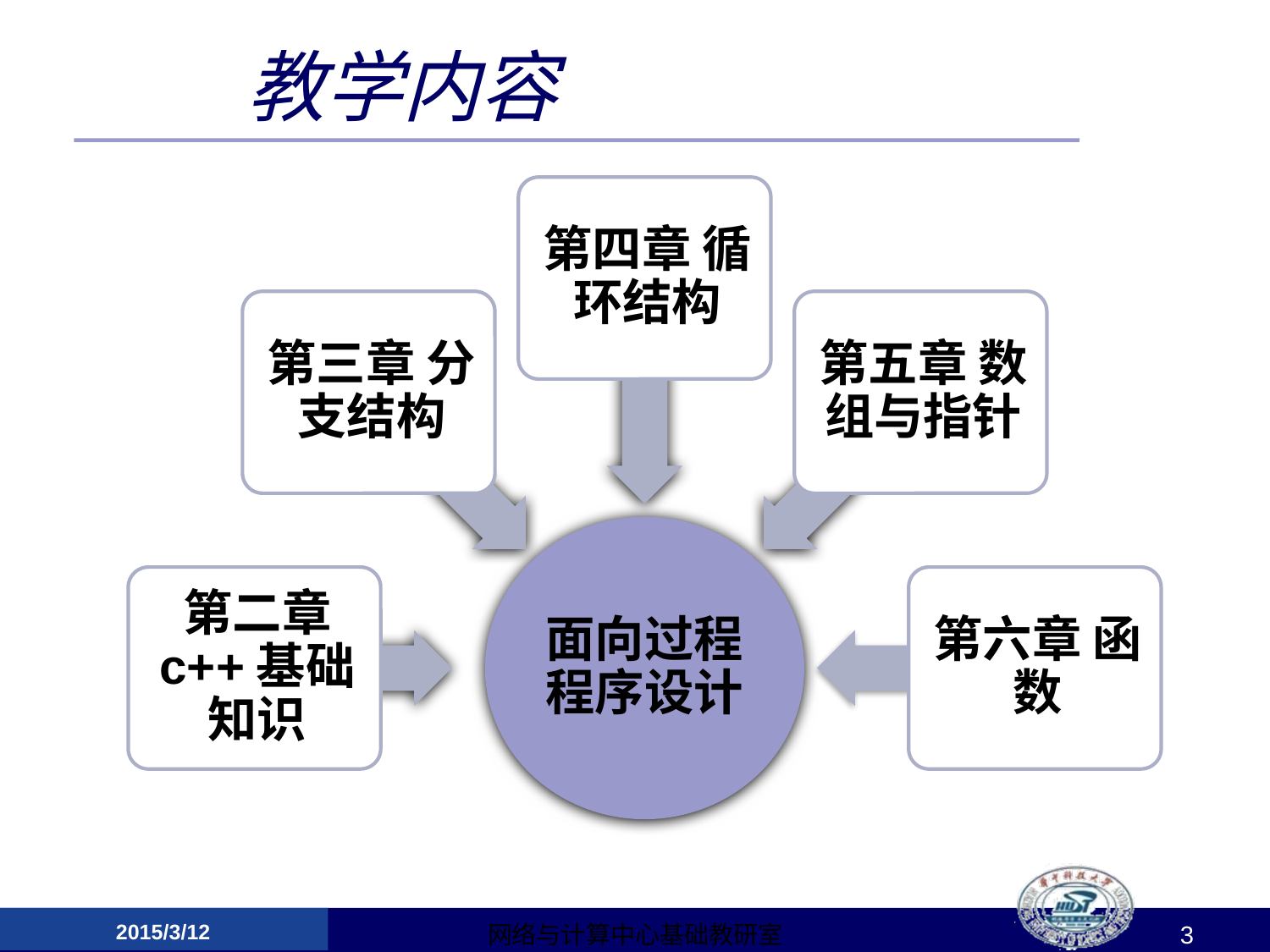

# 教学内容
面向过程程序设计
第二章 c++基础知识
第三章 分支结构
第四章 循环结构
第五章 数组与指针
第六章 函数
2015/3/12
网络与计算中心基础教研室
3